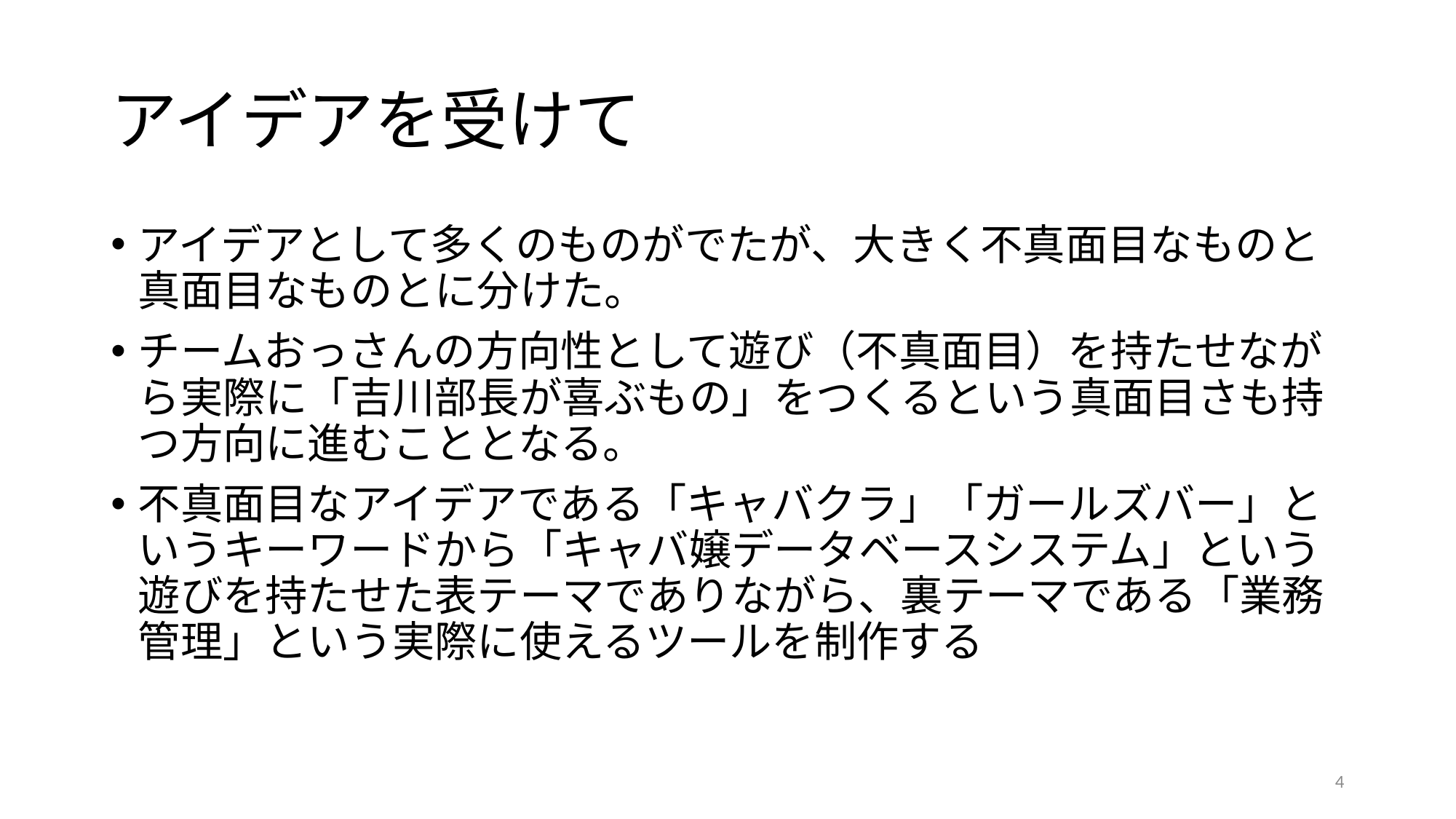

# アイデアを受けて
アイデアとして多くのものがでたが、大きく不真面目なものと真面目なものとに分けた。
チームおっさんの方向性として遊び（不真面目）を持たせながら実際に「吉川部長が喜ぶもの」をつくるという真面目さも持つ方向に進むこととなる。
不真面目なアイデアである「キャバクラ」「ガールズバー」というキーワードから「キャバ嬢データベースシステム」という遊びを持たせた表テーマでありながら、裏テーマである「業務管理」という実際に使えるツールを制作する
4